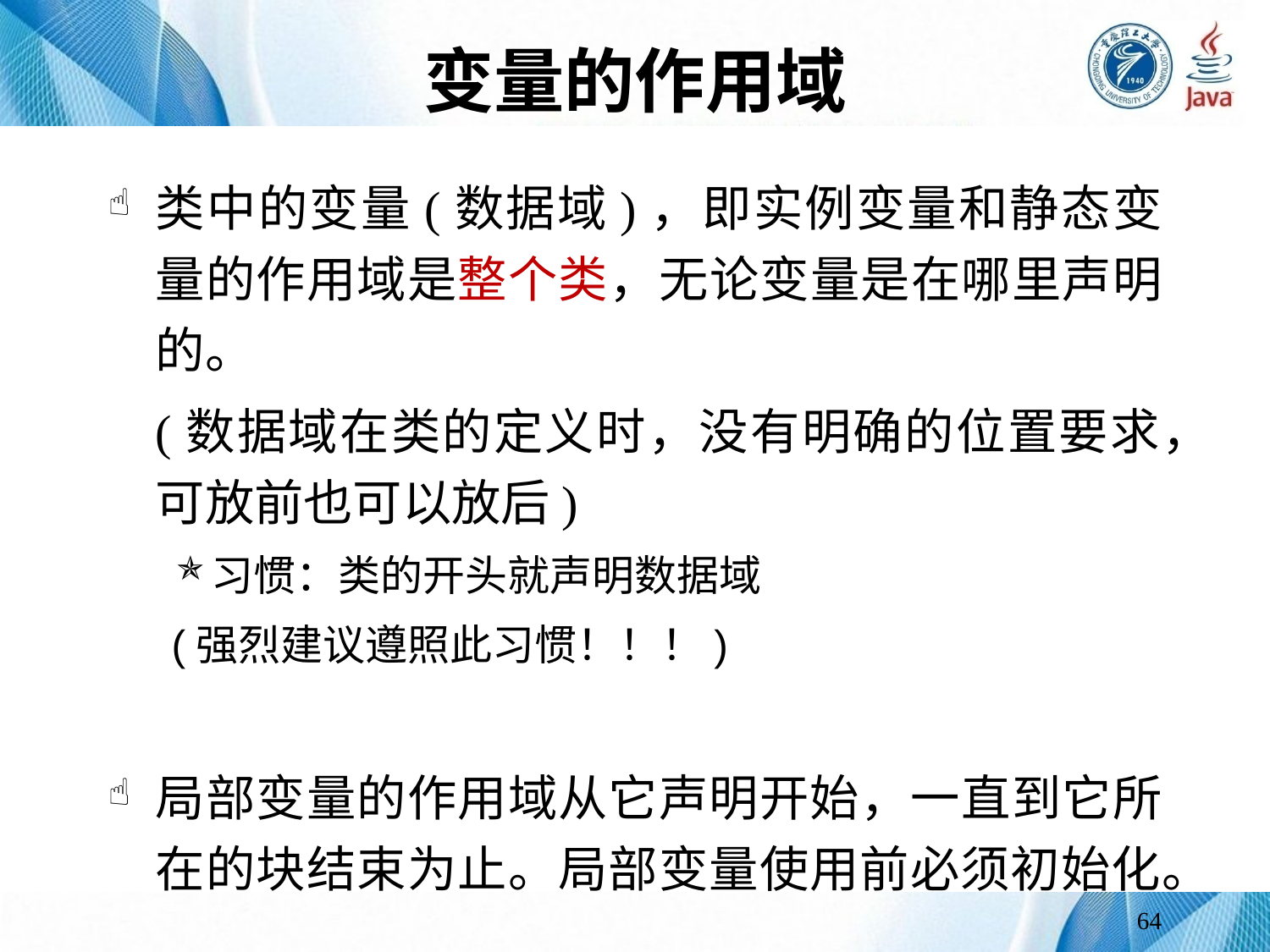

# 变量的作用域
类中的变量(数据域)，即实例变量和静态变量的作用域是整个类，无论变量是在哪里声明的。
	(数据域在类的定义时，没有明确的位置要求，可放前也可以放后)
习惯：类的开头就声明数据域
(强烈建议遵照此习惯！！！)

局部变量的作用域从它声明开始，一直到它所在的块结束为止。局部变量使用前必须初始化。
64